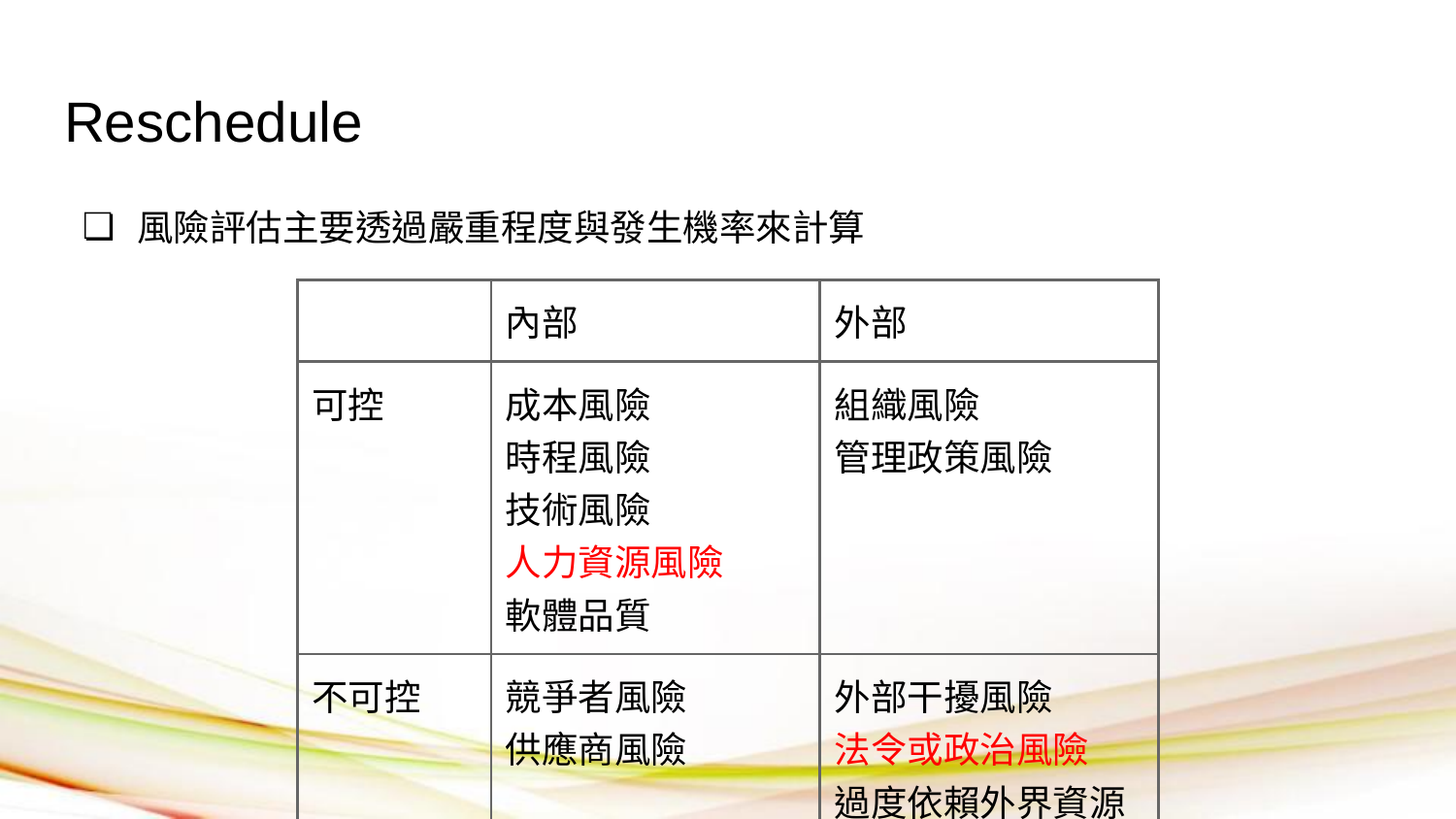

# Reschedule
風險評估主要透過嚴重程度與發生機率來計算

|  | 內部 | 外部 |
| --- | --- | --- |
| 可控 | 成本風險 時程風險 技術風險 人力資源風險 軟體品質 | 組織風險 管理政策風險 |
| 不可控 | 競爭者風險 供應商風險 | 外部干擾風險 法令或政治風險 過度依賴外界資源 |